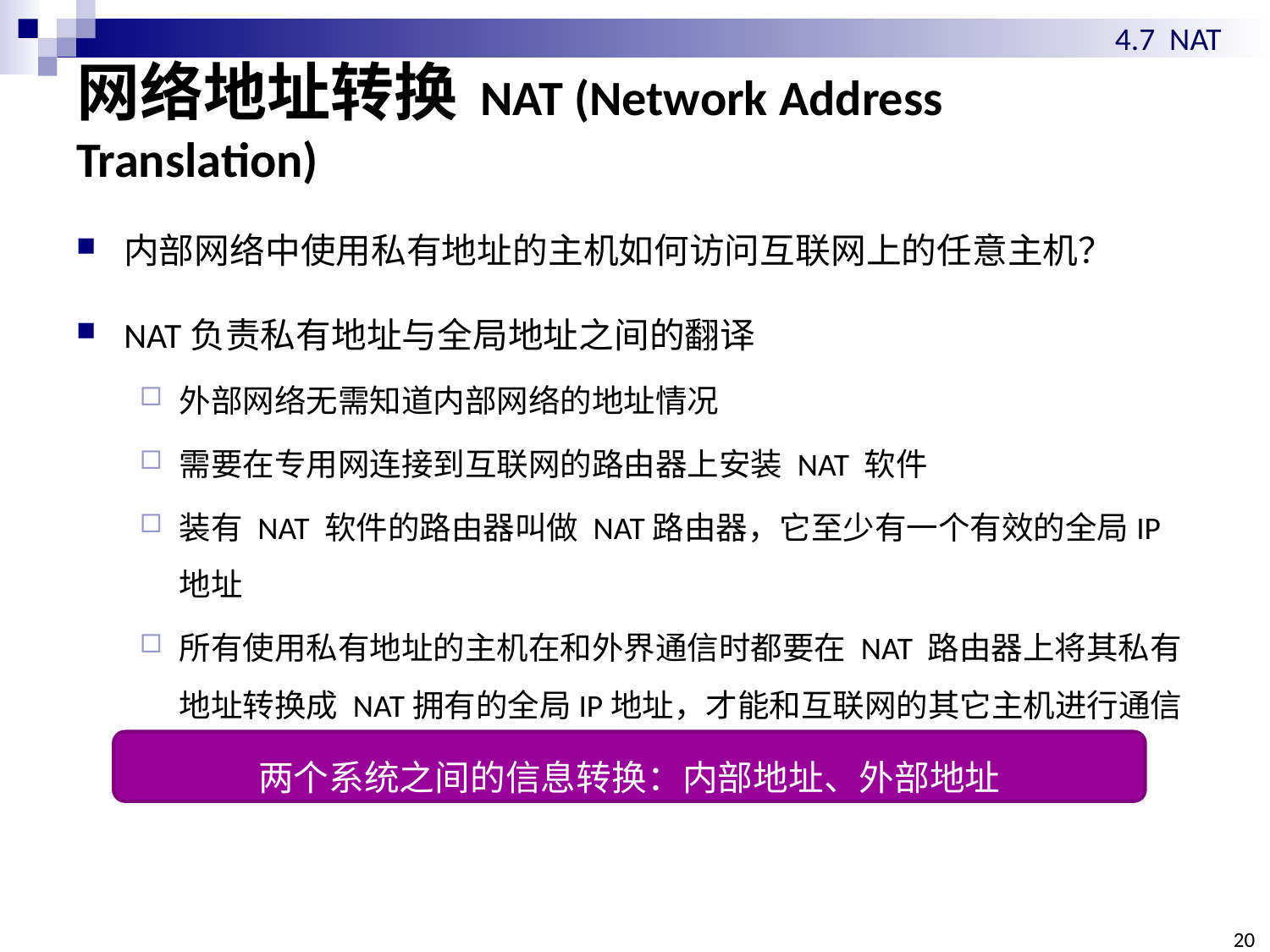

4.7  NAT
# 网络地址转换 NAT (Network Address Translation)
内部网络中使用私有地址的主机如何访问互联网上的任意主机？
NAT负责私有地址与全局地址之间的翻译
外部网络无需知道内部网络的地址情况
需要在专用网连接到互联网的路由器上安装 NAT 软件
装有 NAT 软件的路由器叫做 NAT路由器，它至少有一个有效的全局IP地址
所有使用私有地址的主机在和外界通信时都要在 NAT 路由器上将其私有地址转换成 NAT拥有的全局IP地址，才能和互联网的其它主机进行通信
两个系统之间的信息转换：内部地址、外部地址
20